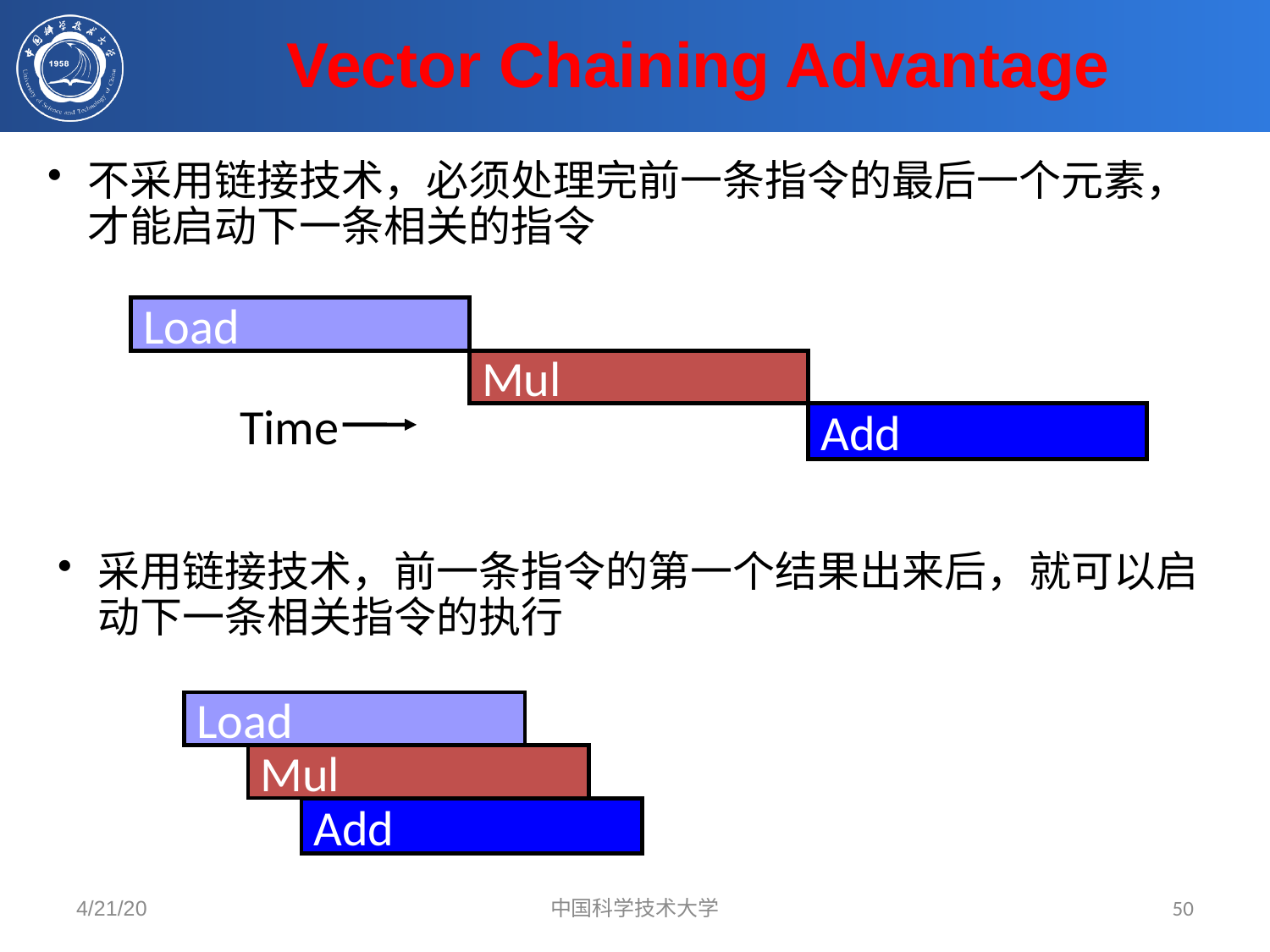

# Vector Chaining Advantage
不采用链接技术，必须处理完前一条指令的最后一个元素，才能启动下一条相关的指令
Load
Mul
Add
Time

采用链接技术，前一条指令的第一个结果出来后，就可以启动下一条相关指令的执行
Load
Mul
Add
4/21/20
中国科学技术大学
50